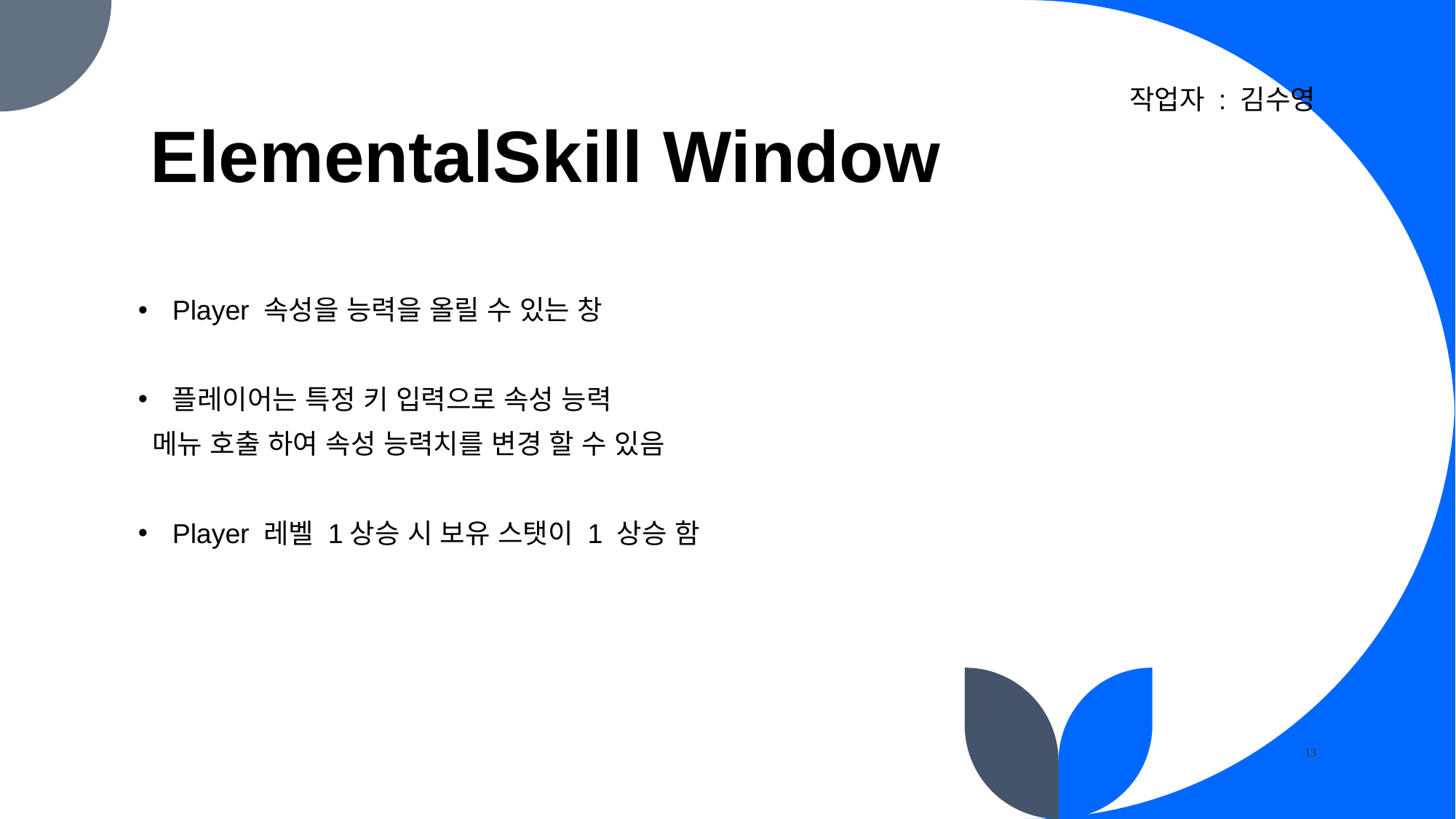

# ElementalSkill Window
작업자 : 김수영
Player 속성을 능력을 올릴 수 있는 창

플레이어는 특정 키 입력으로 속성 능력
 메뉴 호출 하여 속성 능력치를 변경 할 수 있음

Player 레벨 1상승 시 보유 스탯이 1 상승 함
13